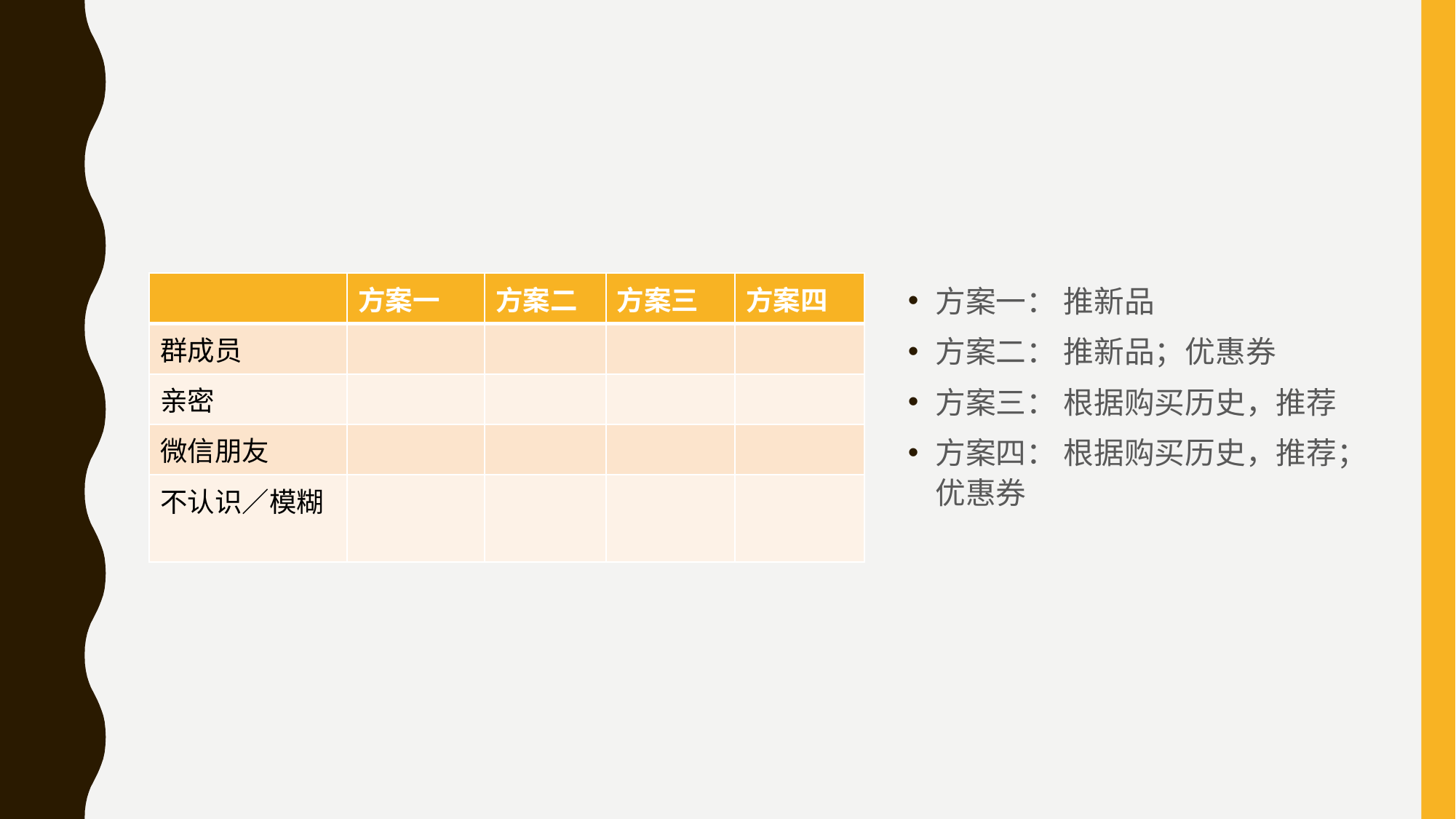

#
|  | 方案一 | 方案二 | 方案三 | 方案四 |
| --- | --- | --- | --- | --- |
| 群成员 |  |  |  |  |
| 亲密 |  |  |  |  |
| 微信朋友 |  |  |  |  |
| 不认识／模糊 |  |  |  |  |
方案一： 推新品
方案二： 推新品；优惠券
方案三： 根据购买历史，推荐
方案四： 根据购买历史，推荐；优惠券